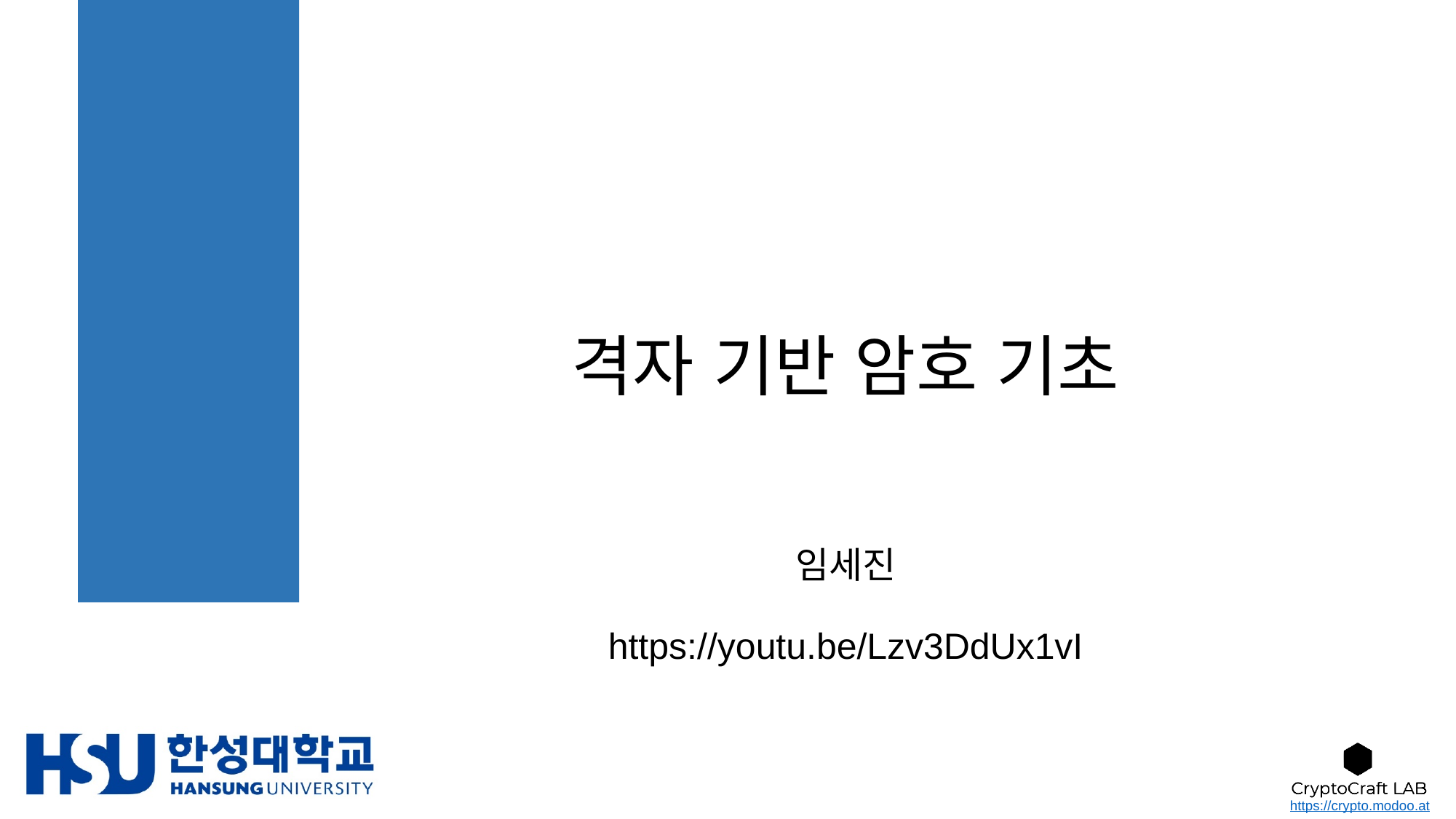

# 격자 기반 암호 기초
임세진
https://youtu.be/Lzv3DdUx1vI